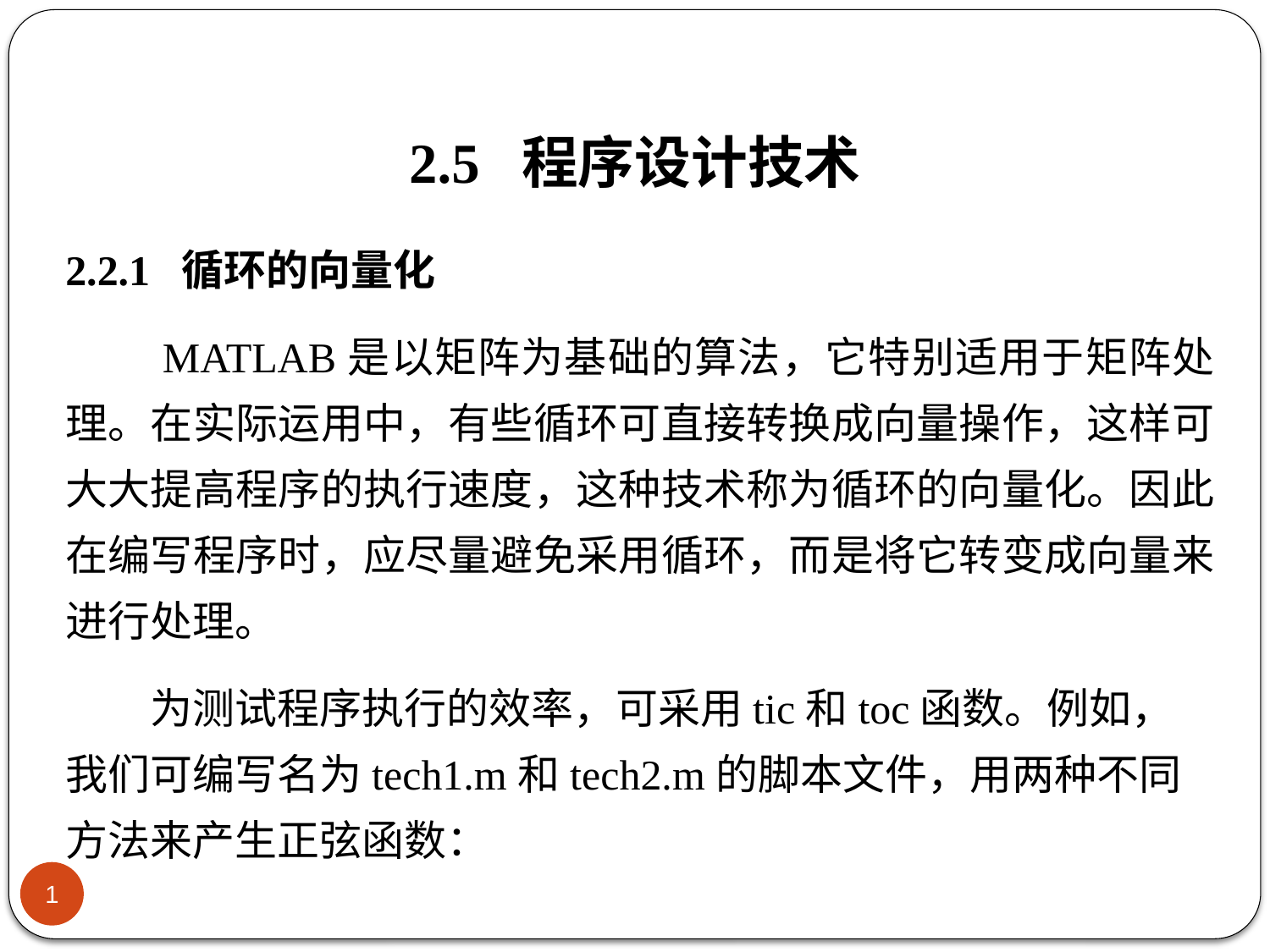

2.5  程序设计技术
2.2.1  循环的向量化
　　MATLAB是以矩阵为基础的算法，它特别适用于矩阵处理。在实际运用中，有些循环可直接转换成向量操作，这样可大大提高程序的执行速度，这种技术称为循环的向量化。因此在编写程序时，应尽量避免采用循环，而是将它转变成向量来进行处理。
　　为测试程序执行的效率，可采用tic和toc函数。例如，我们可编写名为tech1.m和tech2.m的脚本文件，用两种不同方法来产生正弦函数：
1